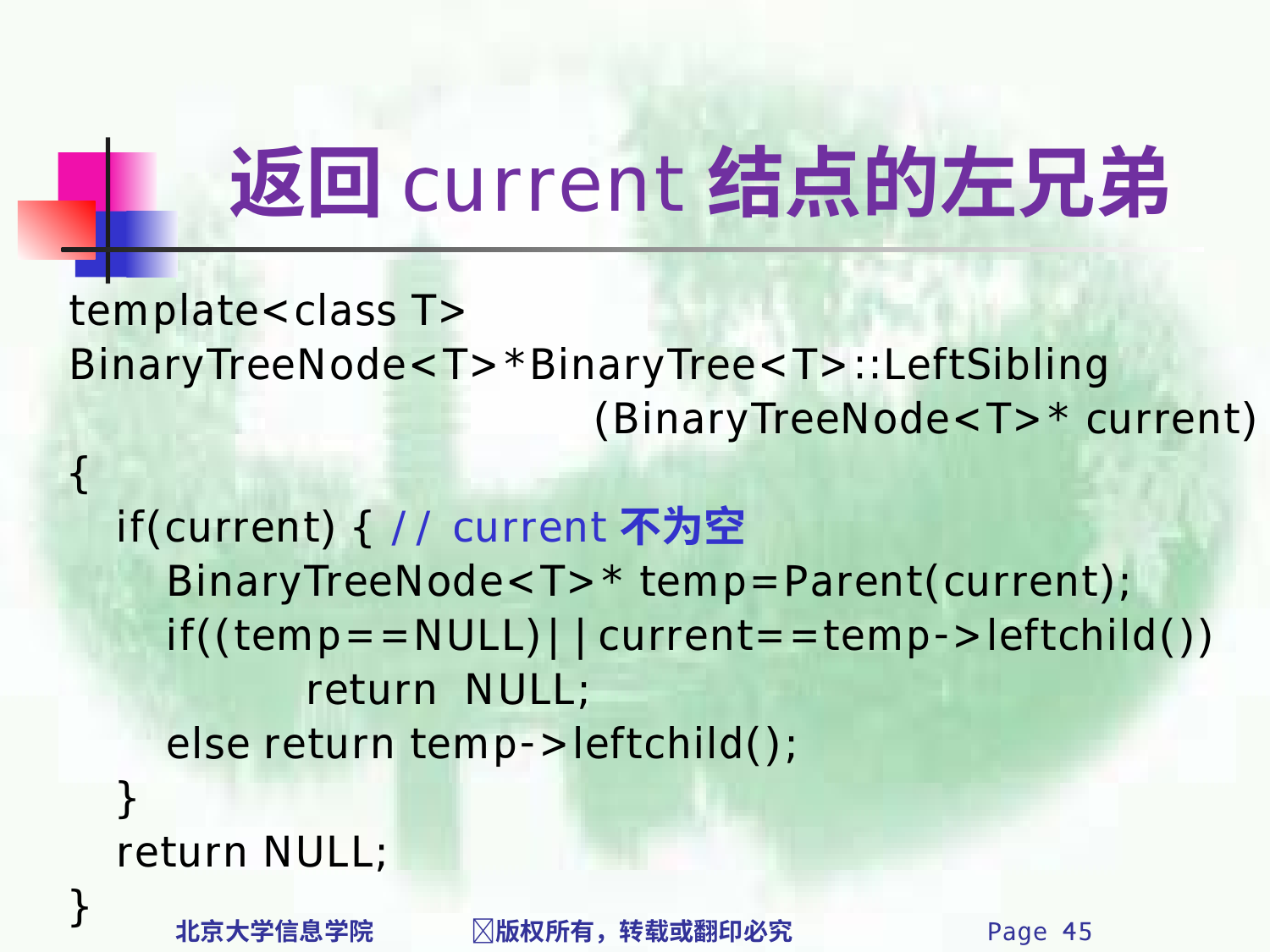

# 返回current结点的左兄弟
template<class T>
BinaryTreeNode<T>*BinaryTree<T>::LeftSibling
                                          (BinaryTreeNode<T>* current)
{
	if(current) { // current不为空
	    BinaryTreeNode<T>* temp=Parent(current);
 	    if((temp==NULL)||current==temp->leftchild())
		     return  NULL;
 	    else return temp->leftchild();
	}
	return NULL;
}

北京大学信息学院                 ©版权所有，转载或翻印必究                                 Page  45